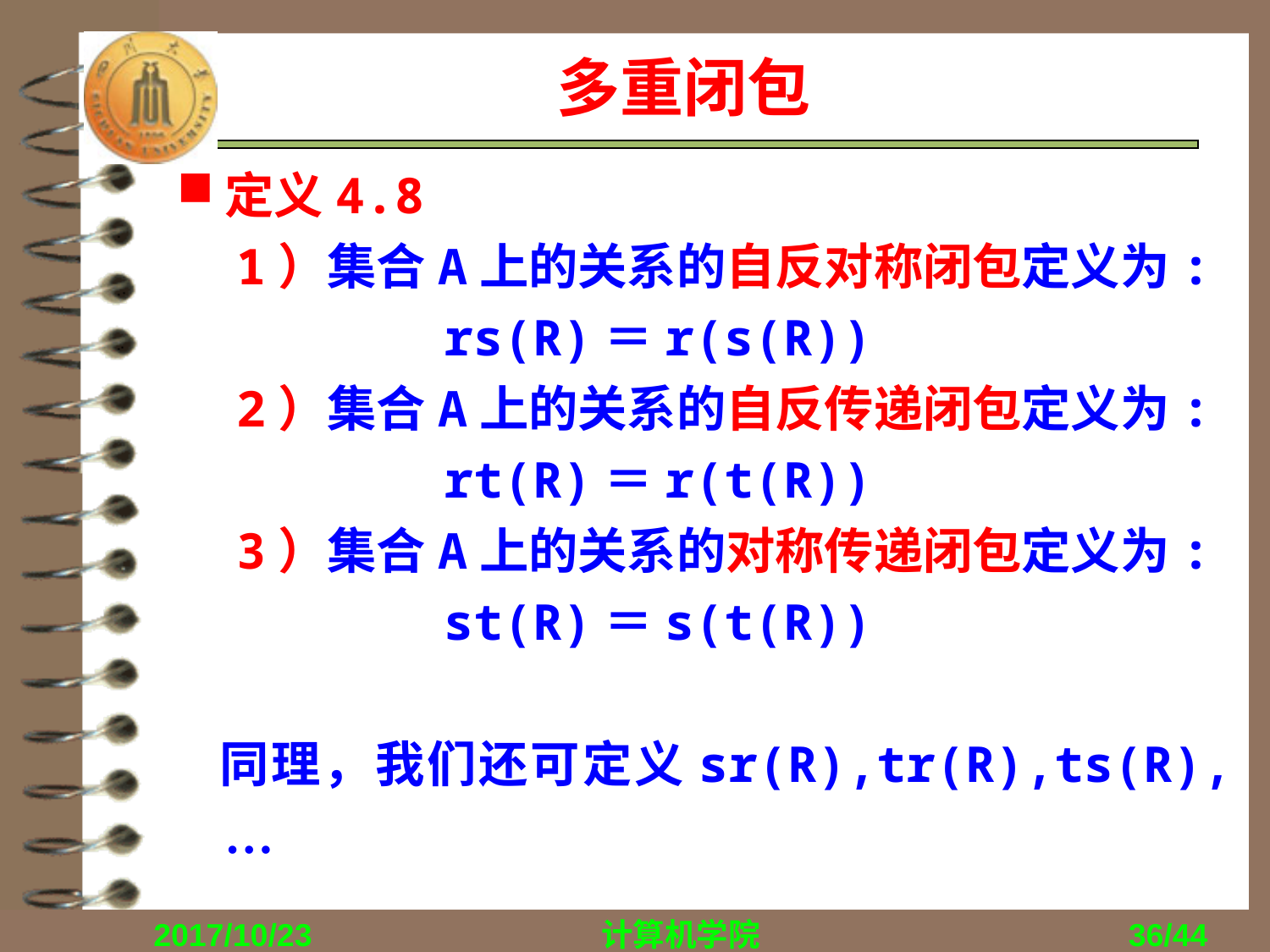

多重闭包
定义4.8
  1）集合A上的关系的自反对称闭包定义为:
         rs(R)＝r(s(R))
  2）集合A上的关系的自反传递闭包定义为:
         rt(R)＝r(t(R))
  3）集合A上的关系的对称传递闭包定义为:
         st(R)＝s(t(R))

  同理，我们还可定义sr(R),tr(R),ts(R),…
2017/10/23
计算机学院
36/44